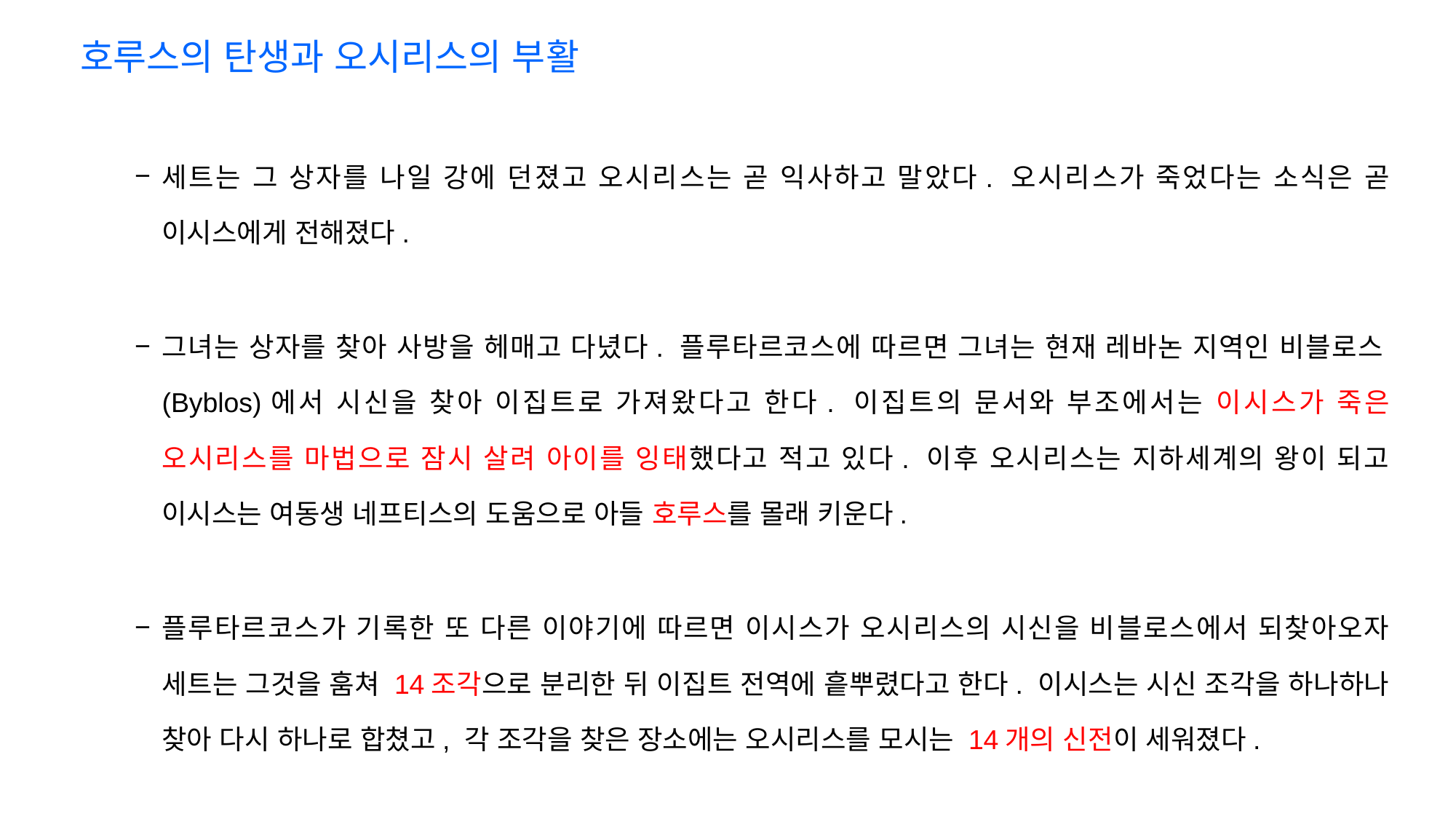

호루스의 탄생과 오시리스의 부활

세트는 그 상자를 나일 강에 던졌고 오시리스는 곧 익사하고 말았다. 오시리스가 죽었다는 소식은 곧 이시스에게 전해졌다.

그녀는 상자를 찾아 사방을 헤매고 다녔다. 플루타르코스에 따르면 그녀는 현재 레바논 지역인 비블로스(Byblos)에서 시신을 찾아 이집트로 가져왔다고 한다. 이집트의 문서와 부조에서는 이시스가 죽은 오시리스를 마법으로 잠시 살려 아이를 잉태했다고 적고 있다. 이후 오시리스는 지하세계의 왕이 되고 이시스는 여동생 네프티스의 도움으로 아들 호루스를 몰래 키운다.

플루타르코스가 기록한 또 다른 이야기에 따르면 이시스가 오시리스의 시신을 비블로스에서 되찾아오자 세트는 그것을 훔쳐 14조각으로 분리한 뒤 이집트 전역에 흩뿌렸다고 한다. 이시스는 시신 조각을 하나하나 찾아 다시 하나로 합쳤고, 각 조각을 찾은 장소에는 오시리스를 모시는 14개의 신전이 세워졌다.